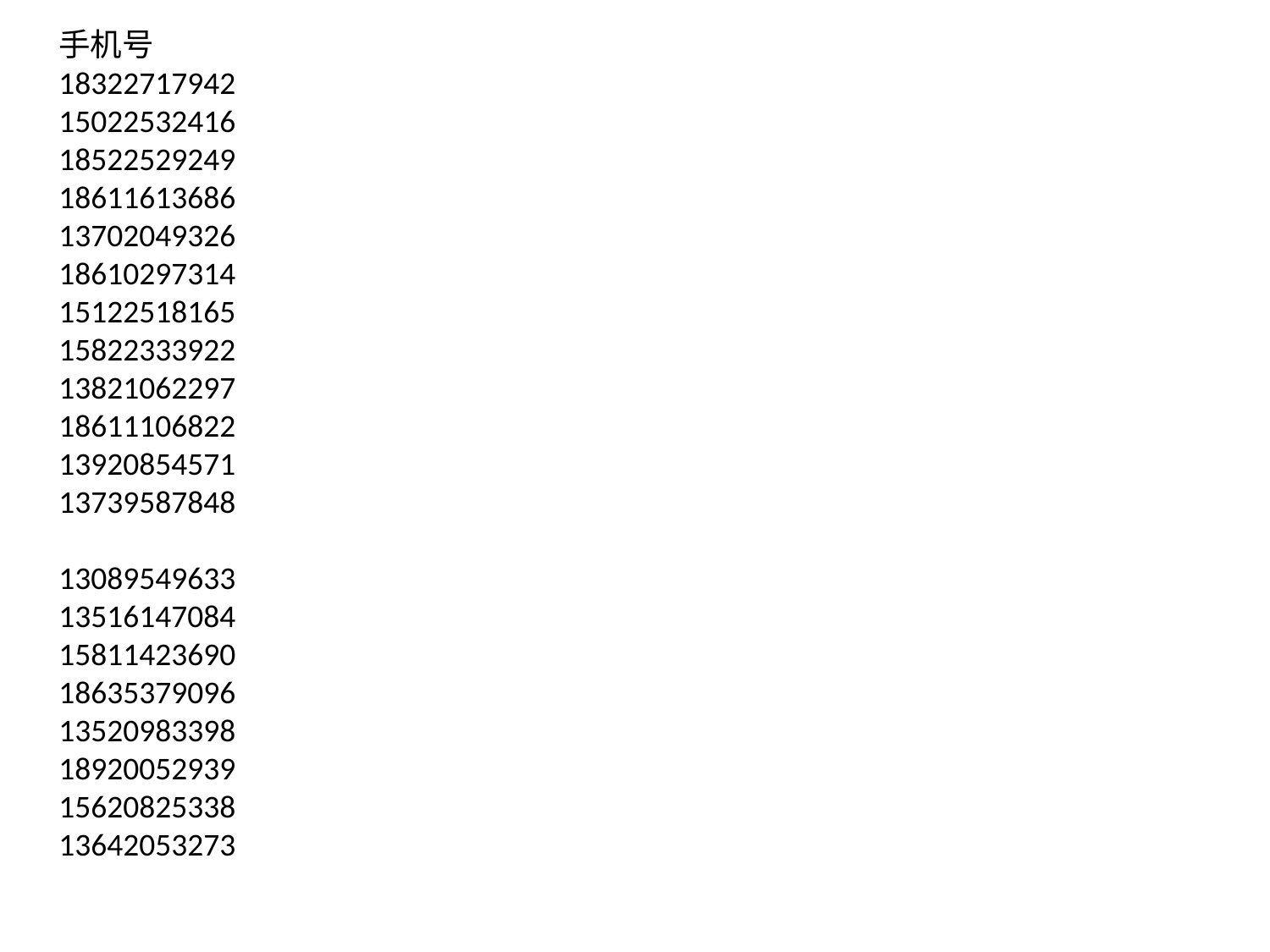

手机号
18322717942
15022532416
18522529249
18611613686
13702049326
18610297314
15122518165
15822333922
13821062297
18611106822
13920854571
13739587848

13089549633
13516147084
15811423690
18635379096
13520983398
18920052939
15620825338
13642053273